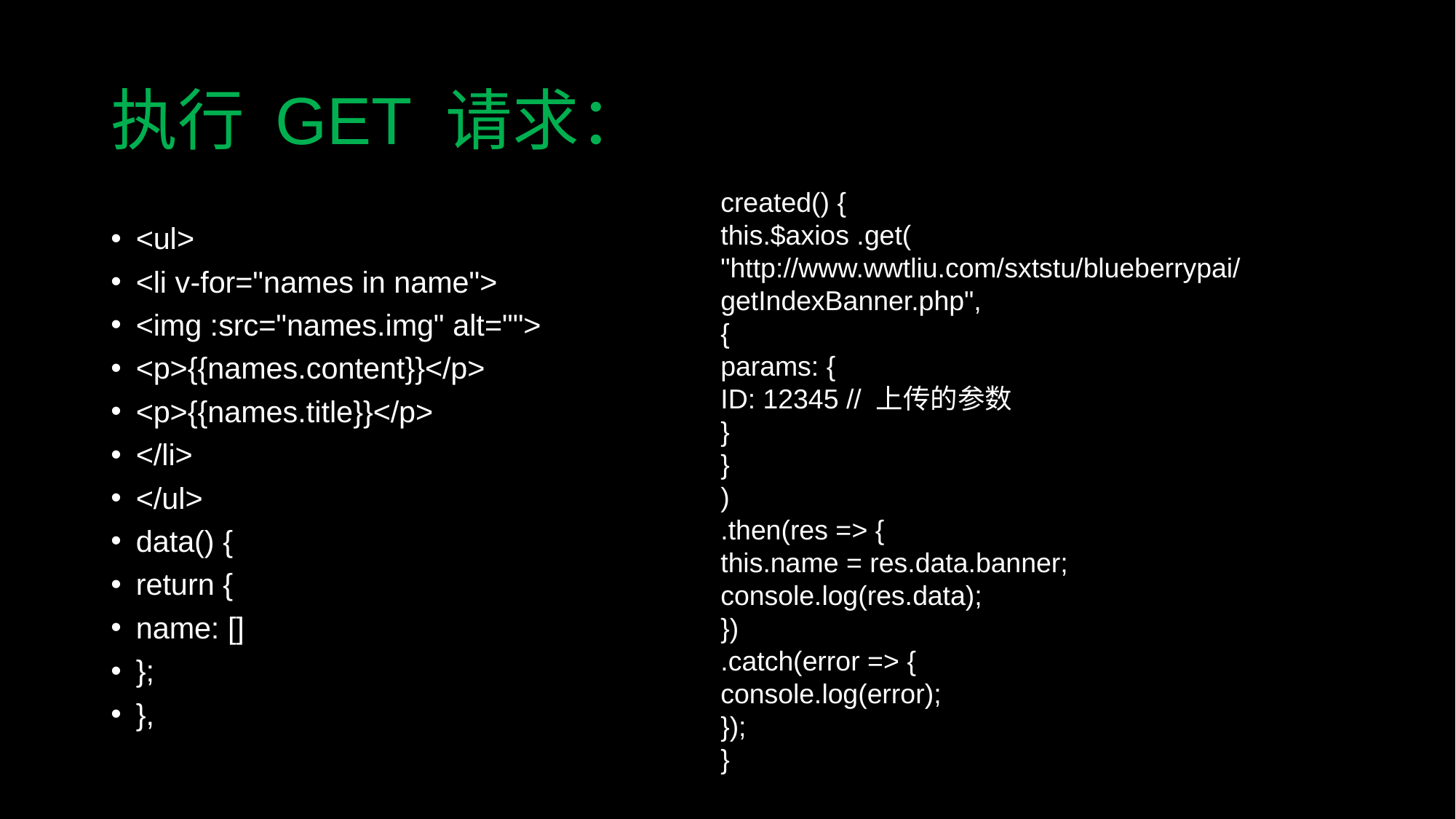

# 执行 GET 请求：
created() {
this.$axios .get(
"http://www.wwtliu.com/sxtstu/blueberrypai/getIndexBanner.php",
{
params: {
ID: 12345 // 上传的参数
}
}
)
.then(res => {
this.name = res.data.banner;
console.log(res.data);
})
.catch(error => {
console.log(error);
});
}
<ul>
<li v-for="names in name">
<img :src="names.img" alt="">
<p>{{names.content}}</p>
<p>{{names.title}}</p>
</li>
</ul>
data() {
return {
name: []
};
},